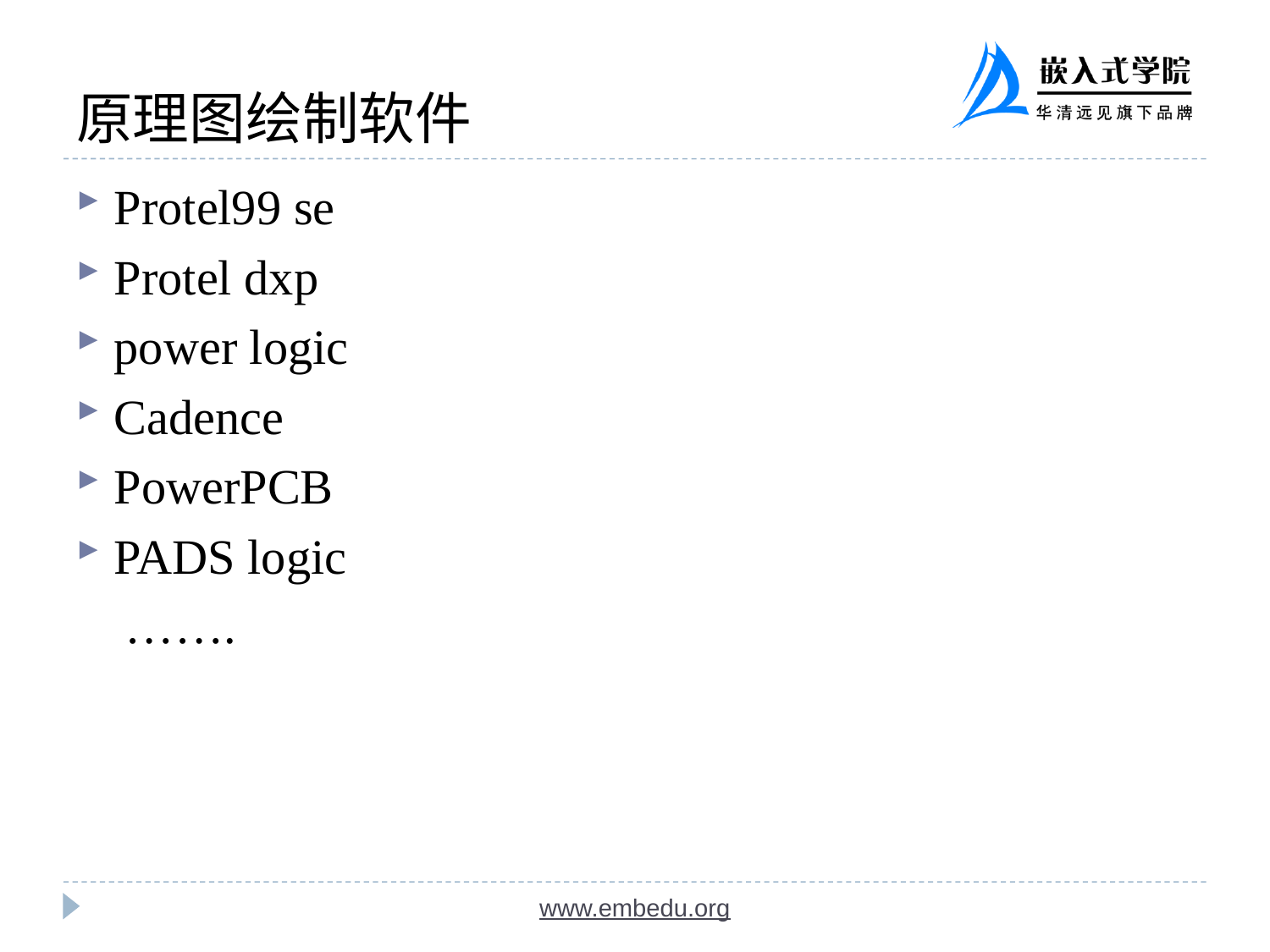

原理图绘制软件
Protel99 se
Protel dxp
power logic
Cadence
PowerPCB
PADS logic
    …….
www.embedu.org